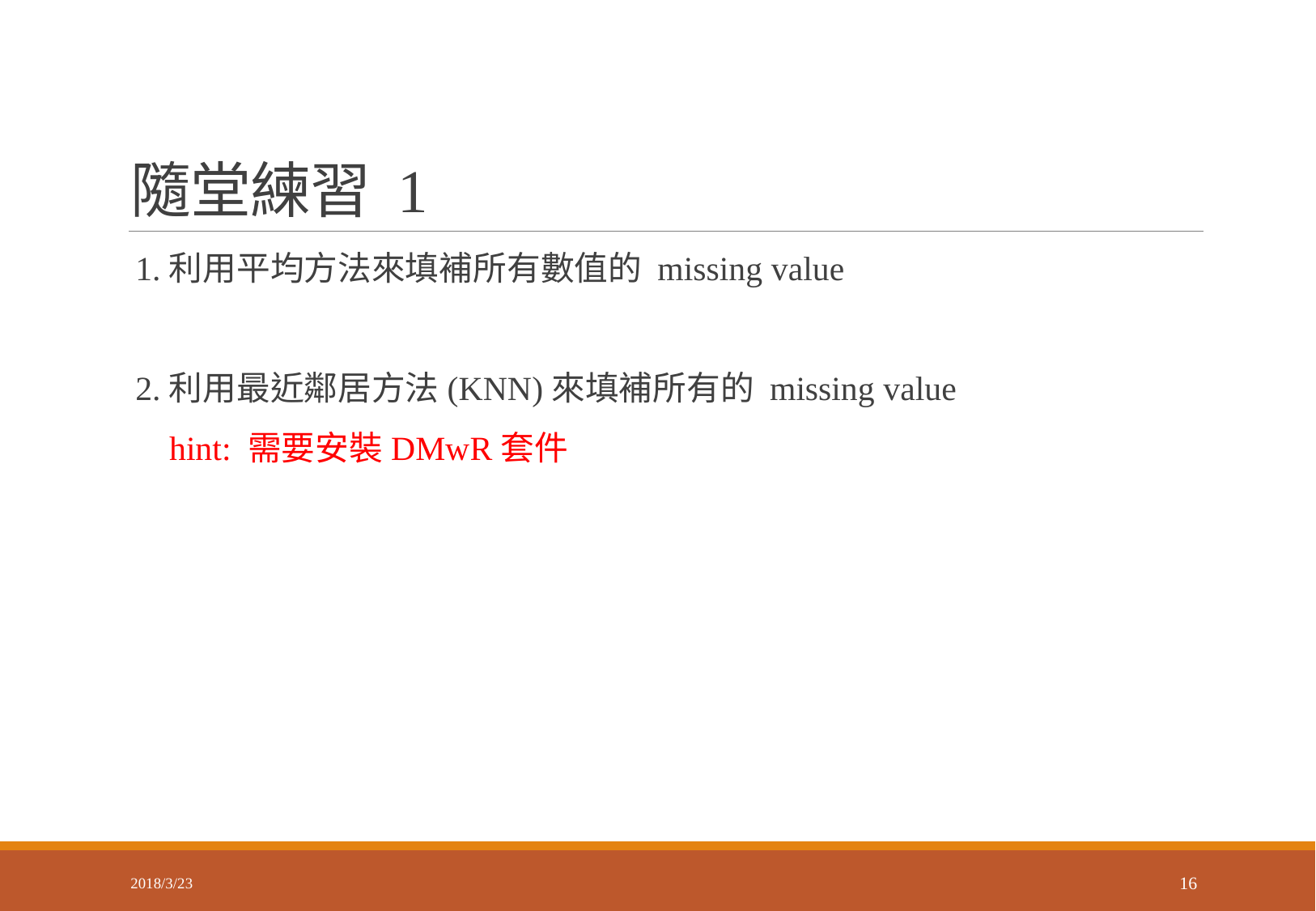

# 隨堂練習 1
  1.利用平均方法來填補所有數值的 missing value

  2.利用最近鄰居方法(KNN)來填補所有的 missing value
      hint: 需要安裝DMwR套件

2018/3/23
16